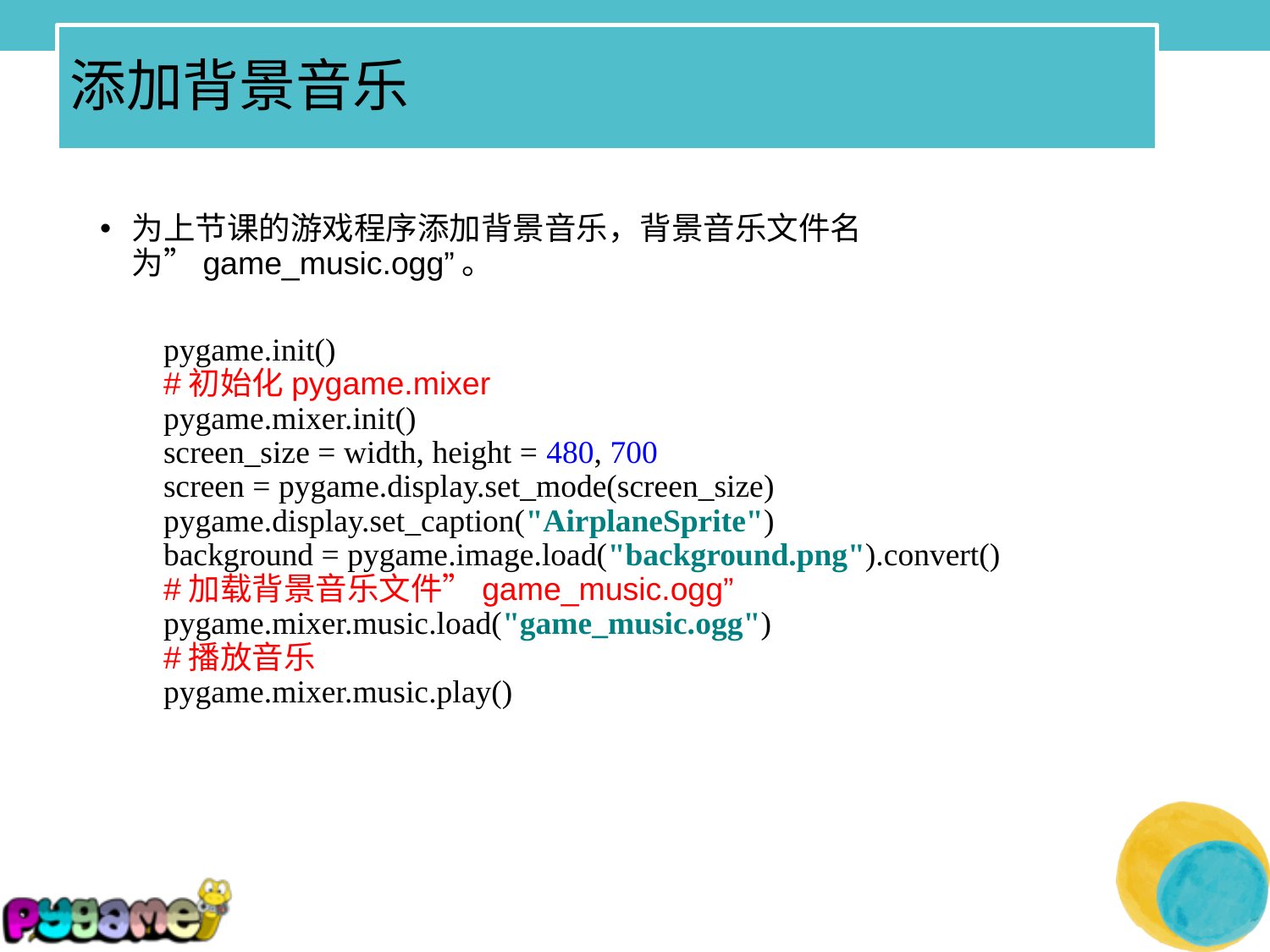

# 添加背景音乐
为上节课的游戏程序添加背景音乐，背景音乐文件名为”game_music.ogg”。

pygame.init()
#初始化pygame.mixer
pygame.mixer.init()
screen_size = width, height = 480, 700
screen = pygame.display.set_mode(screen_size)
pygame.display.set_caption("AirplaneSprite")
background = pygame.image.load("background.png").convert()
#加载背景音乐文件”game_music.ogg”
pygame.mixer.music.load("game_music.ogg")
#播放音乐
pygame.mixer.music.play()